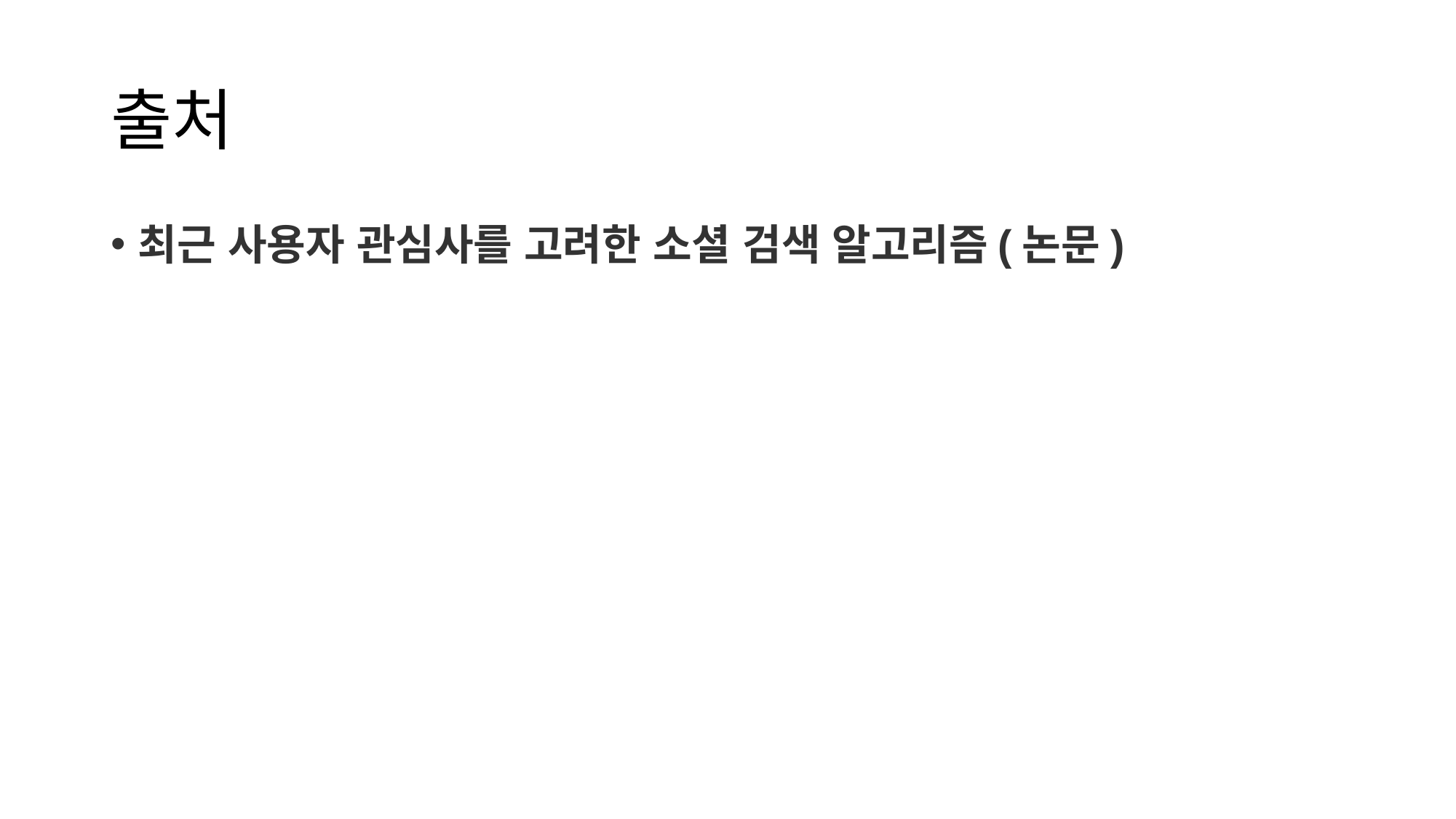

# 출처
최근 사용자 관심사를 고려한 소셜 검색 알고리즘(논문)